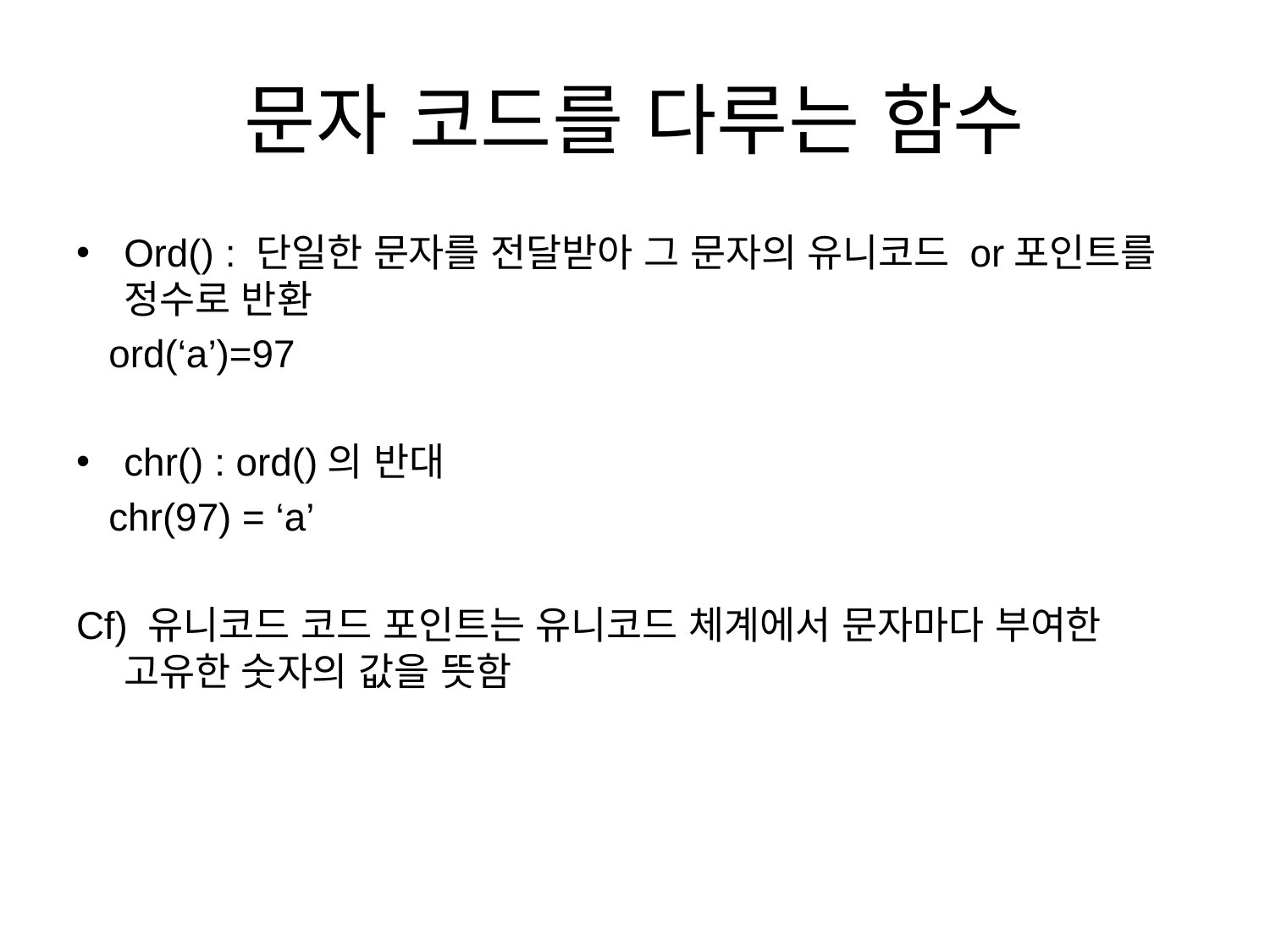

# 문자 코드를 다루는 함수
Ord() : 단일한 문자를 전달받아 그 문자의 유니코드 or포인트를 정수로 반환
   ord(‘a’)=97

chr() : ord()의 반대
   chr(97) = ‘a’

Cf) 유니코드 코드 포인트는 유니코드 체계에서 문자마다 부여한 고유한 숫자의 값을 뜻함